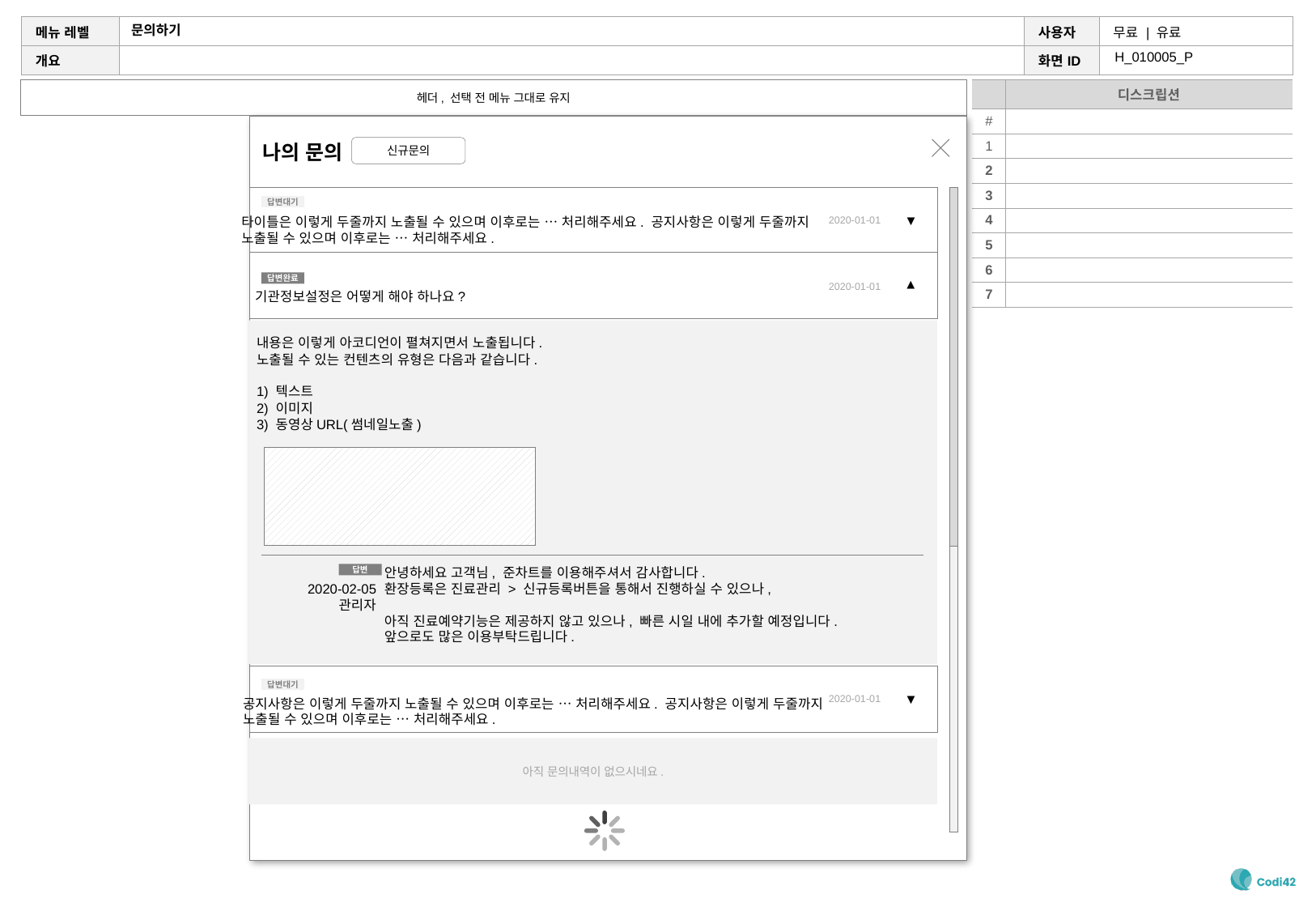

# 문의하기
H_010005_P

헤더, 선택 전 메뉴 그대로 유지
|  | 디스크립션 |
| --- | --- |
| # |  |
| 1 |  |
| 2 |  |
| 3 |  |
| 4 |  |
| 5 |  |
| 6 |  |
| 7 |  |

신규문의
나의 문의

▼
타이틀은 이렇게 두줄까지 노출될 수 있으며 이후로는 … 처리해주세요. 공지사항은 이렇게 두줄까지
노출될 수 있으며 이후로는 … 처리해주세요.
2020-01-01

답변대기

▼
2020-01-01
기관정보설정은 어떻게 해야 하나요?
답변완료

내용은 이렇게 아코디언이 펼쳐지면서 노출됩니다.
노출될 수 있는 컨텐츠의 유형은 다음과 같습니다.

1) 텍스트
2) 이미지
3) 동영상URL(썸네일노출)

답변
안녕하세요 고객님, 준차트를 이용해주셔서 감사합니다.
환장등록은 진료관리 > 신규등록버튼을 통해서 진행하실 수 있으나,

아직 진료예약기능은 제공하지 않고 있으나, 빠른 시일 내에 추가할 예정입니다.
앞으로도 많은 이용부탁드립니다.
2020-02-05
관리자

▼
2020-01-01
공지사항은 이렇게 두줄까지 노출될 수 있으며 이후로는 … 처리해주세요. 공지사항은 이렇게 두줄까지
노출될 수 있으며 이후로는 … 처리해주세요.
답변대기
아직 문의내역이 없으시네요.